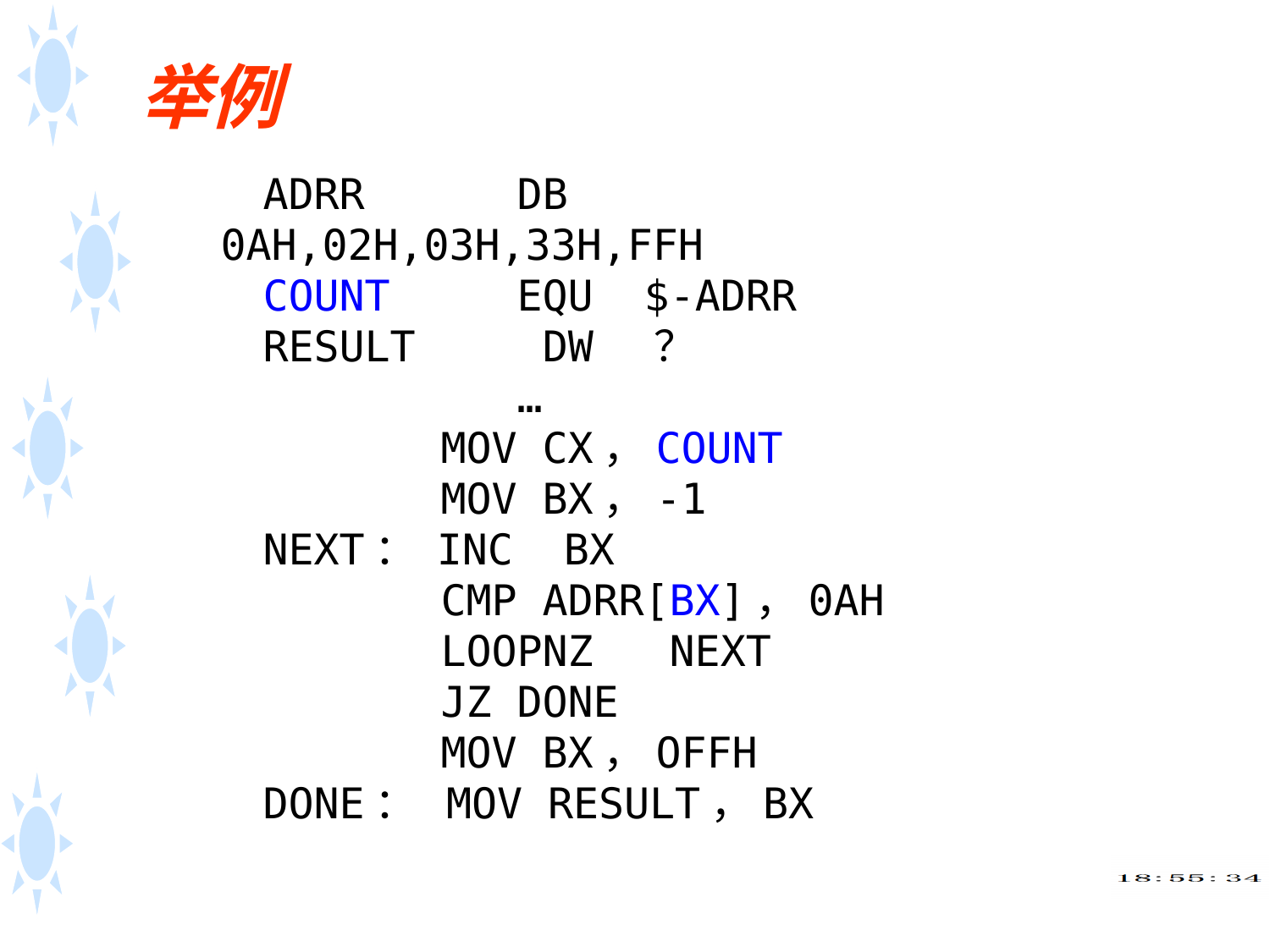

# 举例

ADRR      DB   0AH,02H,03H,33H,FFH
COUNT     EQU  $-ADRR
RESULT     DW  ？
          …
       MOV CX，COUNT
       MOV BX，-1
NEXT： INC  BX
       CMP ADRR[BX]，0AH
       LOOPNZ   NEXT
       JZ DONE
       MOV BX，OFFH
DONE：  MOV RESULT，BX